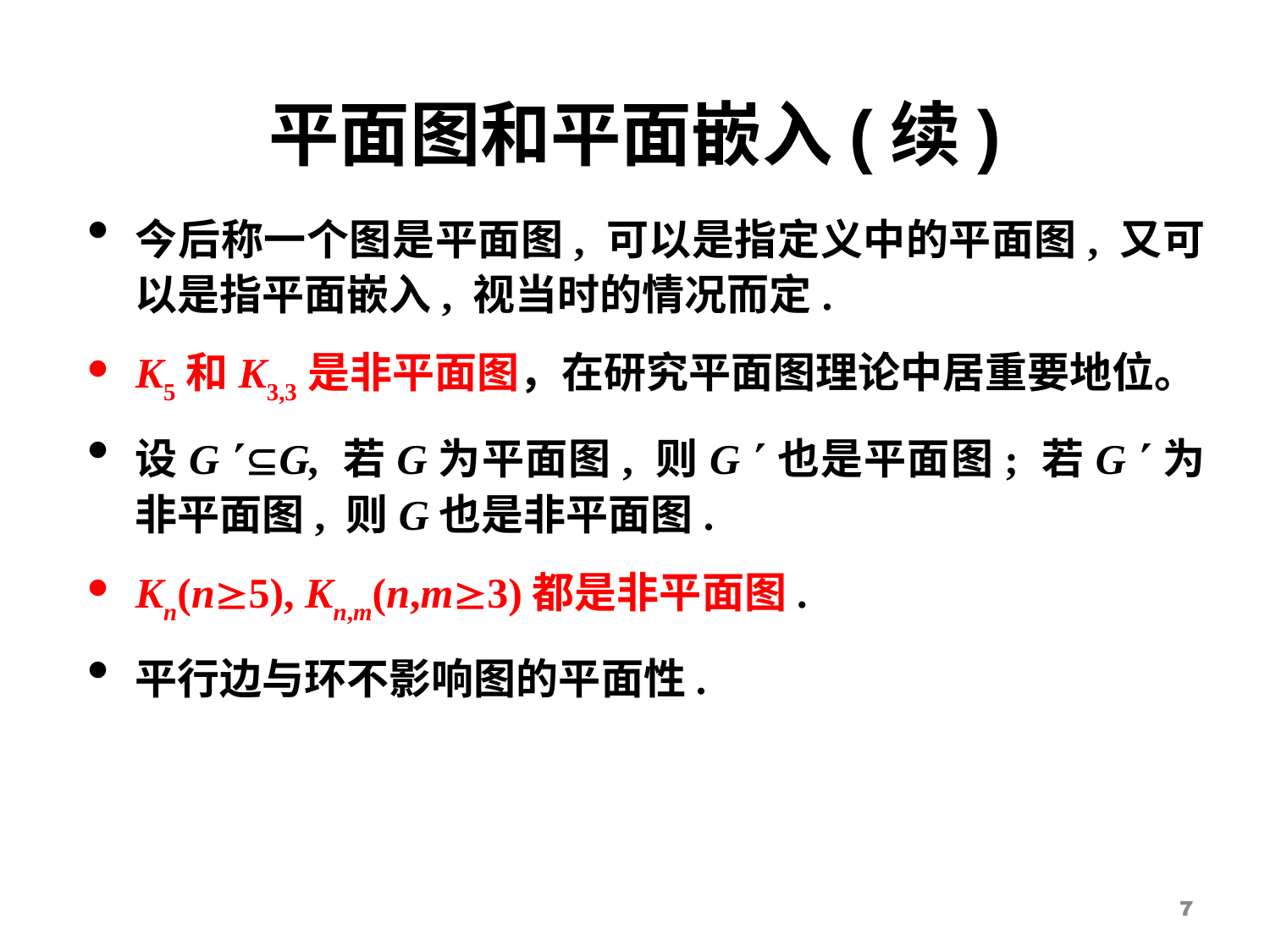

# 平面图和平面嵌入(续)
今后称一个图是平面图, 可以是指定义中的平面图, 又可以是指平面嵌入, 视当时的情况而定.
K5和K3,3是非平面图，在研究平面图理论中居重要地位。
设G ′⊆G, 若G为平面图, 则G ′也是平面图; 若G ′为非平面图, 则G也是非平面图.
Kn(n≥5), Kn,m(n,m≥3)都是非平面图.
平行边与环不影响图的平面性.
7